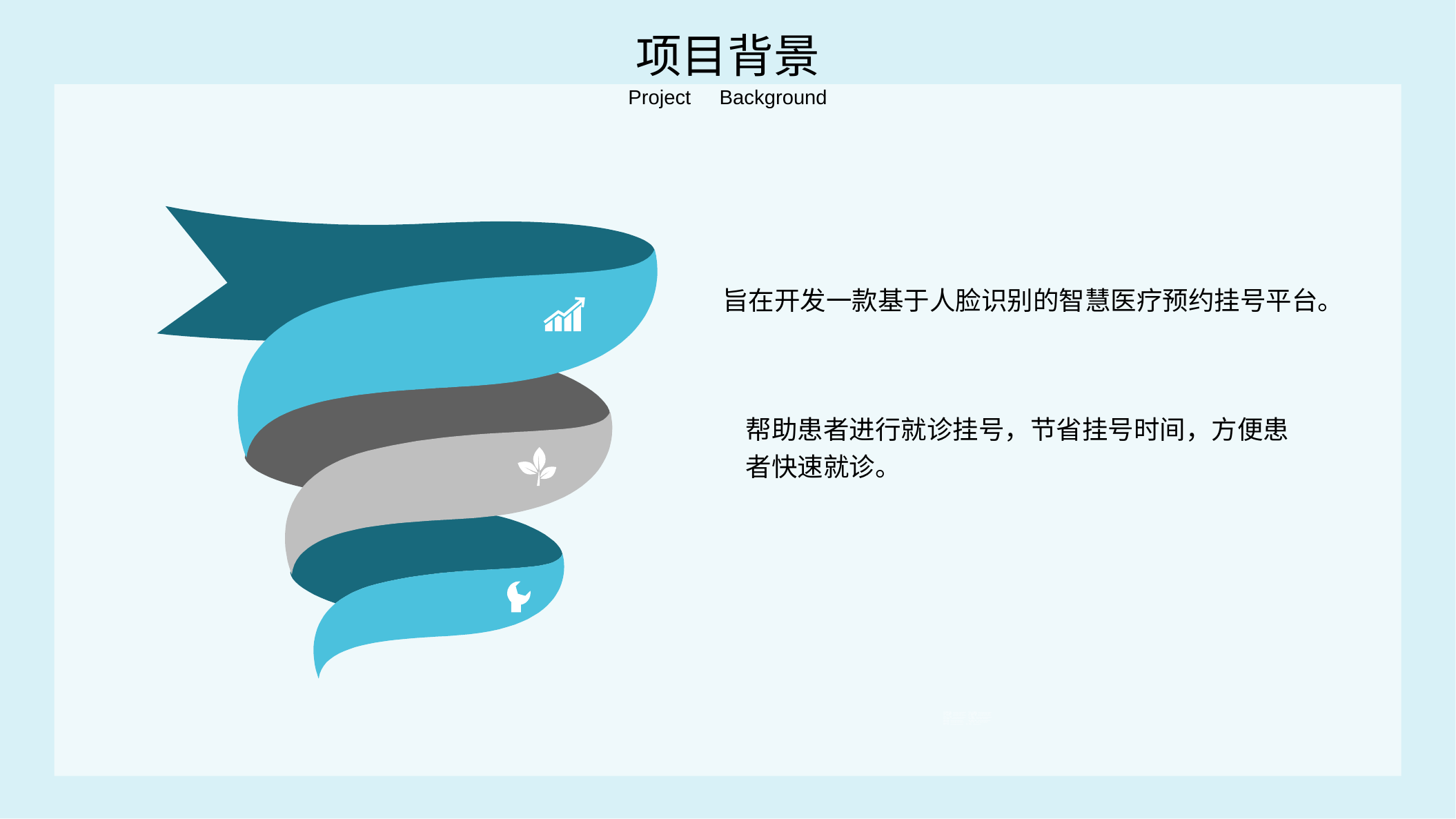

项目背景

Project     Background

旨在开发一款基于人脸识别的智慧医疗预约挂号平台。

帮助患者进行就诊挂号，节省挂号时间，方便患者快速就诊。